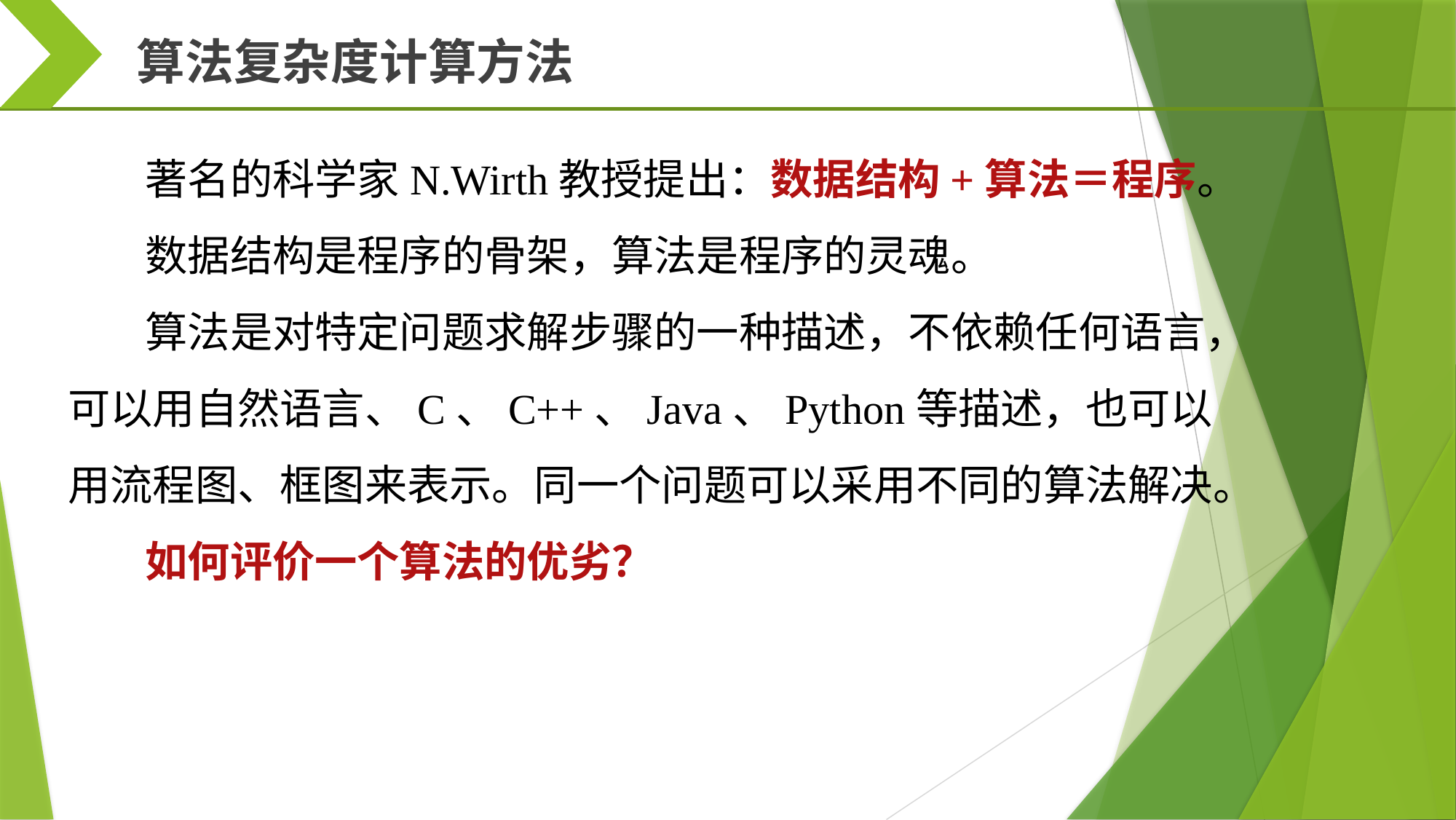

算法复杂度计算方法
著名的科学家N.Wirth教授提出：数据结构+算法＝程序。
数据结构是程序的骨架，算法是程序的灵魂。
算法是对特定问题求解步骤的一种描述，不依赖任何语言，可以用自然语言、C、C++、Java、Python等描述，也可以用流程图、框图来表示。同一个问题可以采用不同的算法解决。
如何评价一个算法的优劣？